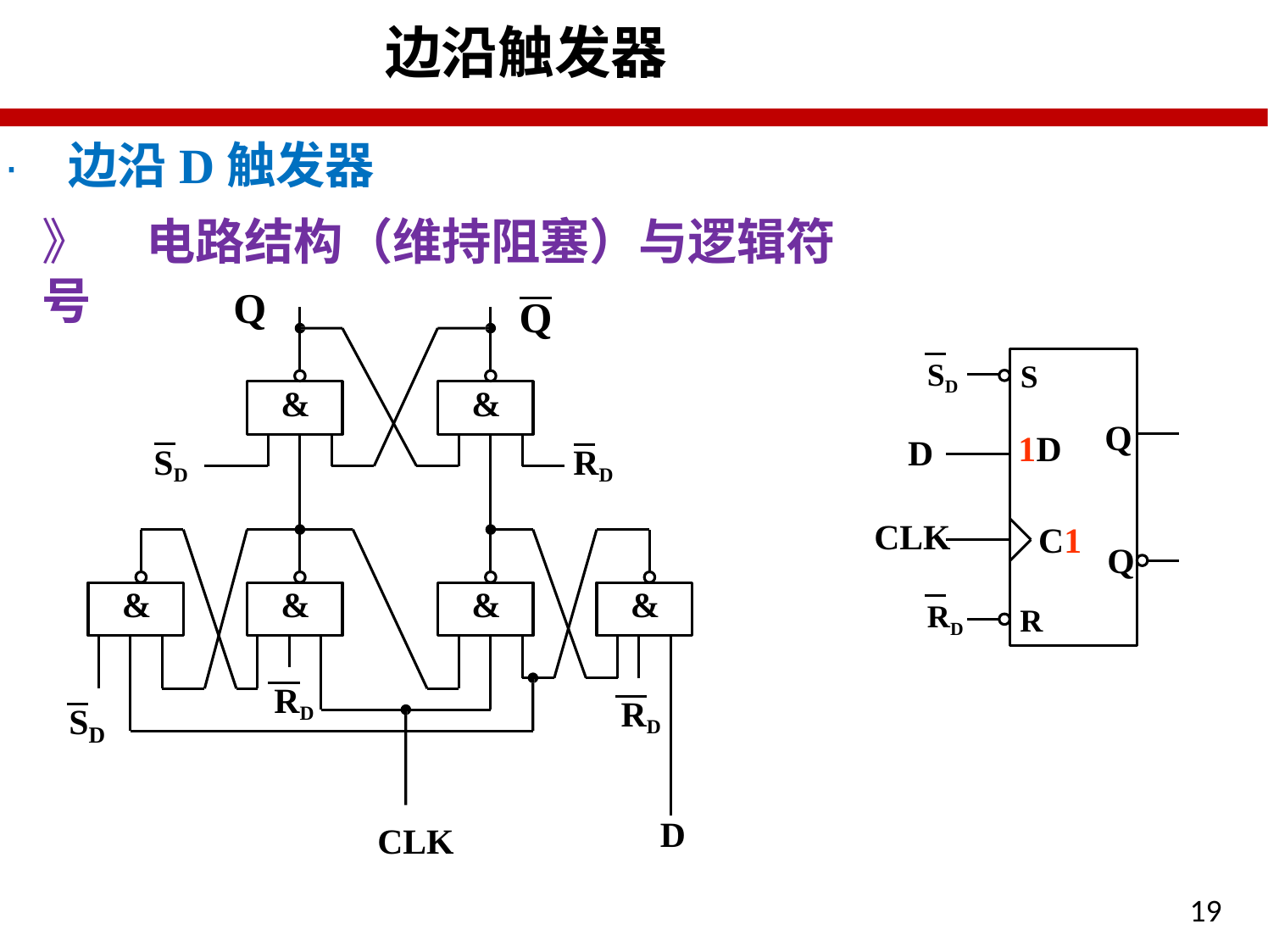

# 边沿触发器
·	边沿D触发器
》	电路结构（维持阻塞）与逻辑符号
Q
Q

SD
S

&
&

Q
1D
D

SD
RD

CLK
C1

Q

&
&
&
&

RD
R

RD

RD

S

D

D
CLK
19